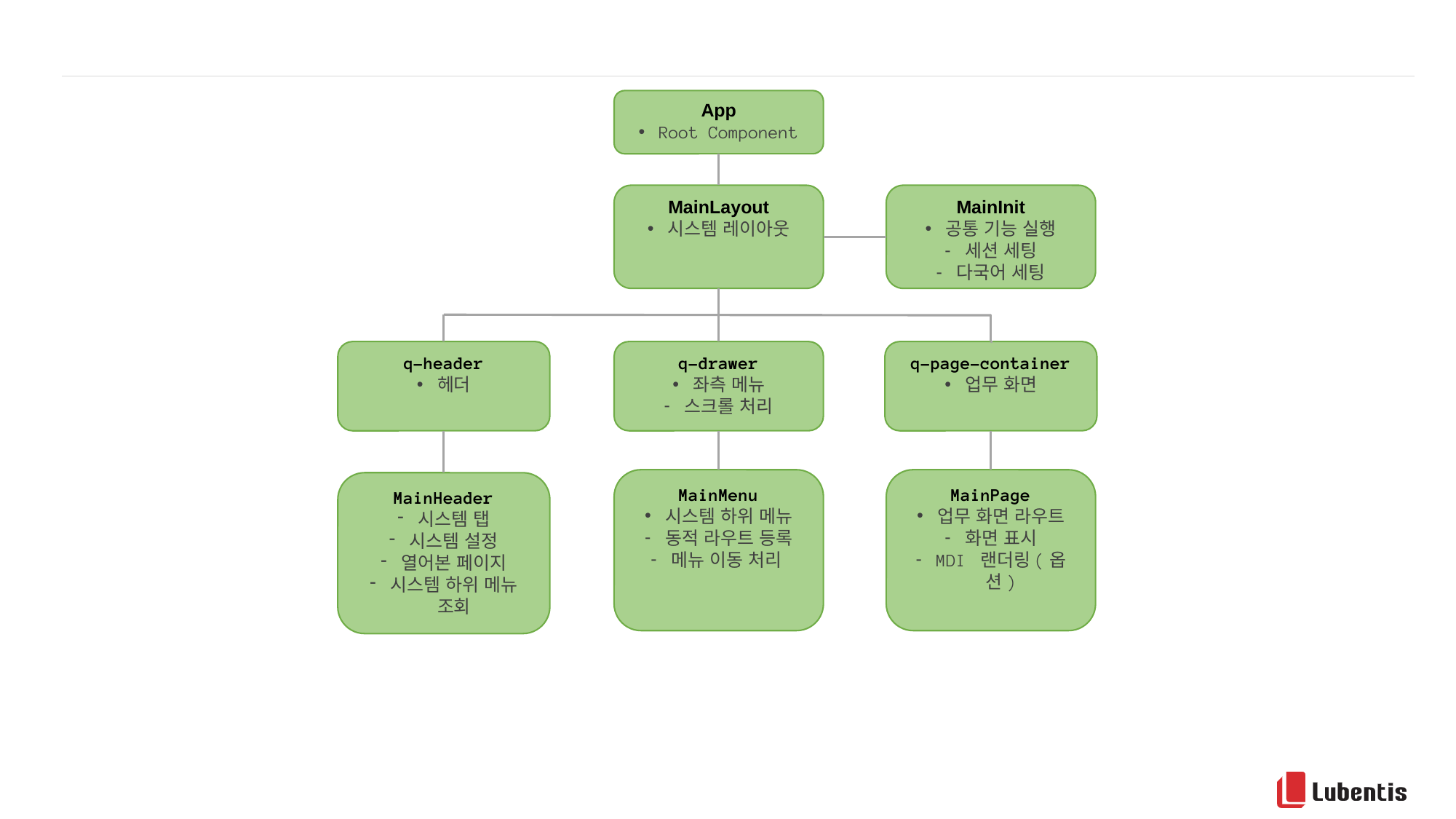

App
Root Component
MainLayout
시스템 레이아웃
MainInit
공통 기능 실행
세션 세팅
다국어 세팅
q-header
헤더

q-drawer
좌측 메뉴
스크롤 처리

q-page-container
업무 화면
MainMenu
시스템 하위 메뉴
동적 라우트 등록
메뉴 이동 처리
MainPage
업무 화면 라우트
화면 표시
MDI 랜더링(옵션)
MainHeader
시스템 탭
시스템 설정
열어본 페이지
시스템 하위 메뉴 조회